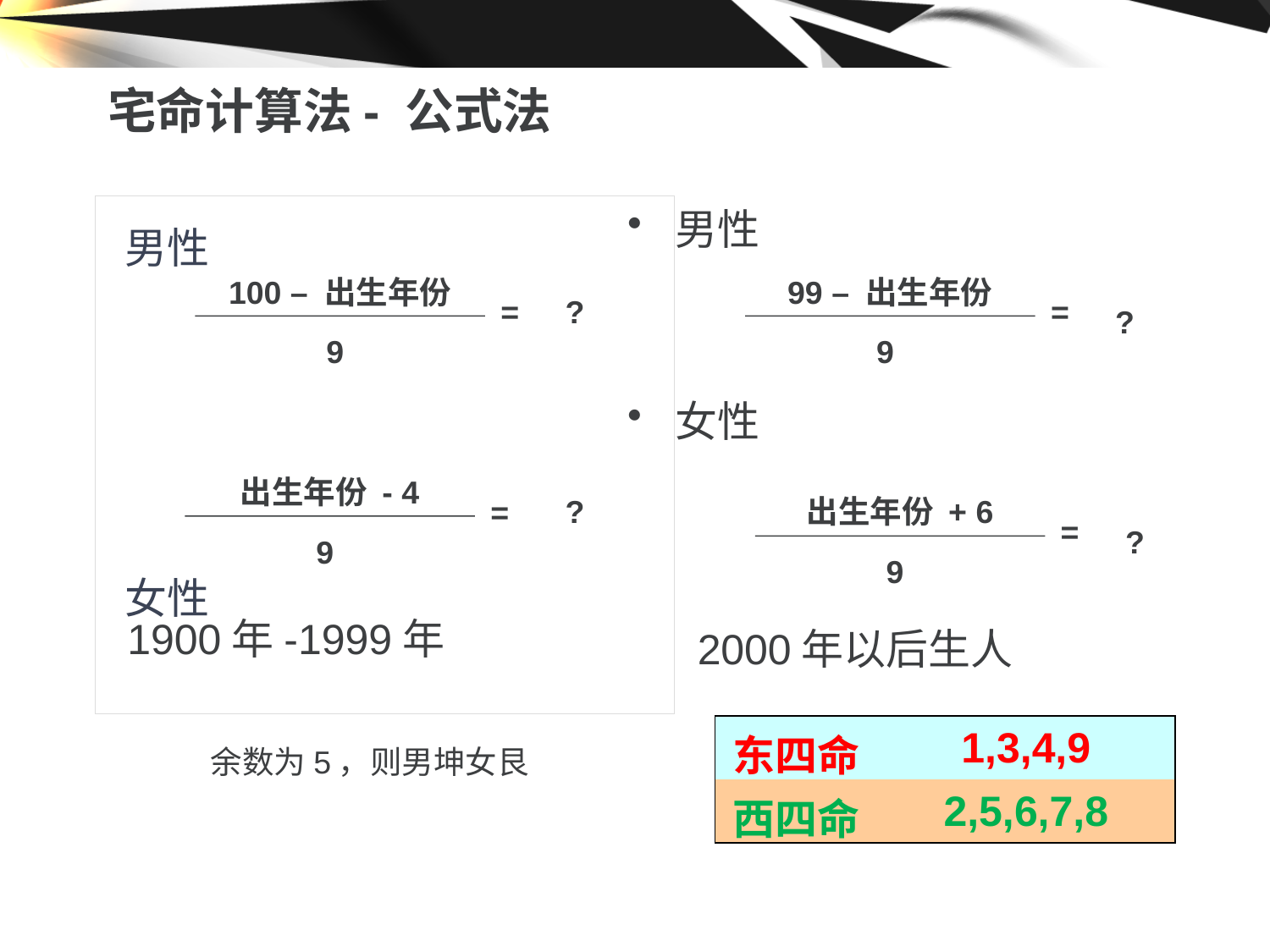

# 宅命计算法- 公式法
男性

女性
男性

女性
100 – 出生年份
=

9
99 – 出生年份
=

9
?
?
出生年份 - 4
=

9
?
出生年份 + 6
=

9
?
1900年-1999年
2000年以后生人
| 东四命 | 1,3,4,9 |
| --- | --- |
| 西四命 | 2,5,6,7,8 |
余数为5，则男坤女艮